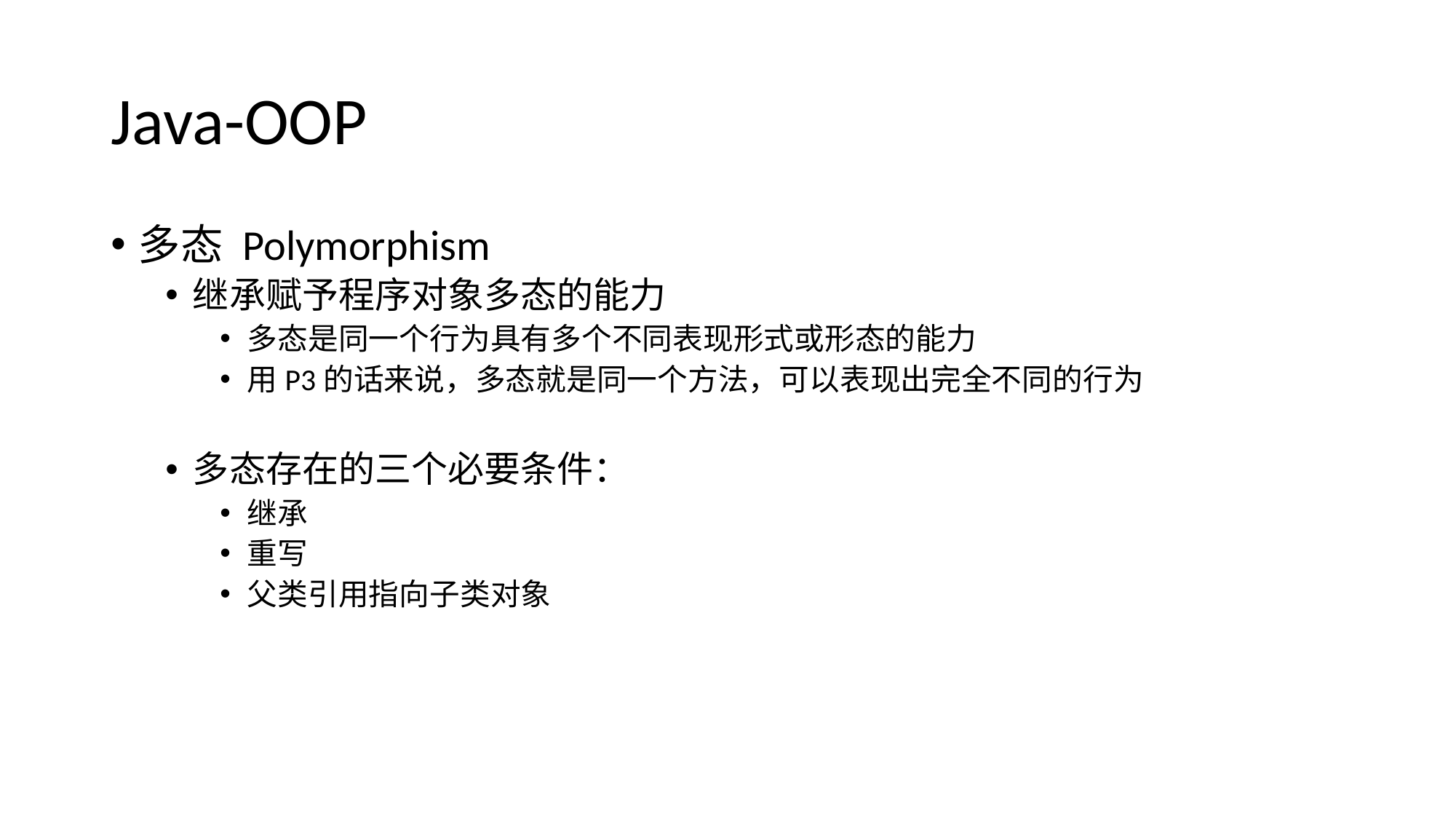

# Java-OOP
多态 Polymorphism
继承赋予程序对象多态的能力
多态是同一个行为具有多个不同表现形式或形态的能力
用P3的话来说，多态就是同一个方法，可以表现出完全不同的行为

多态存在的三个必要条件：
继承
重写
父类引用指向子类对象